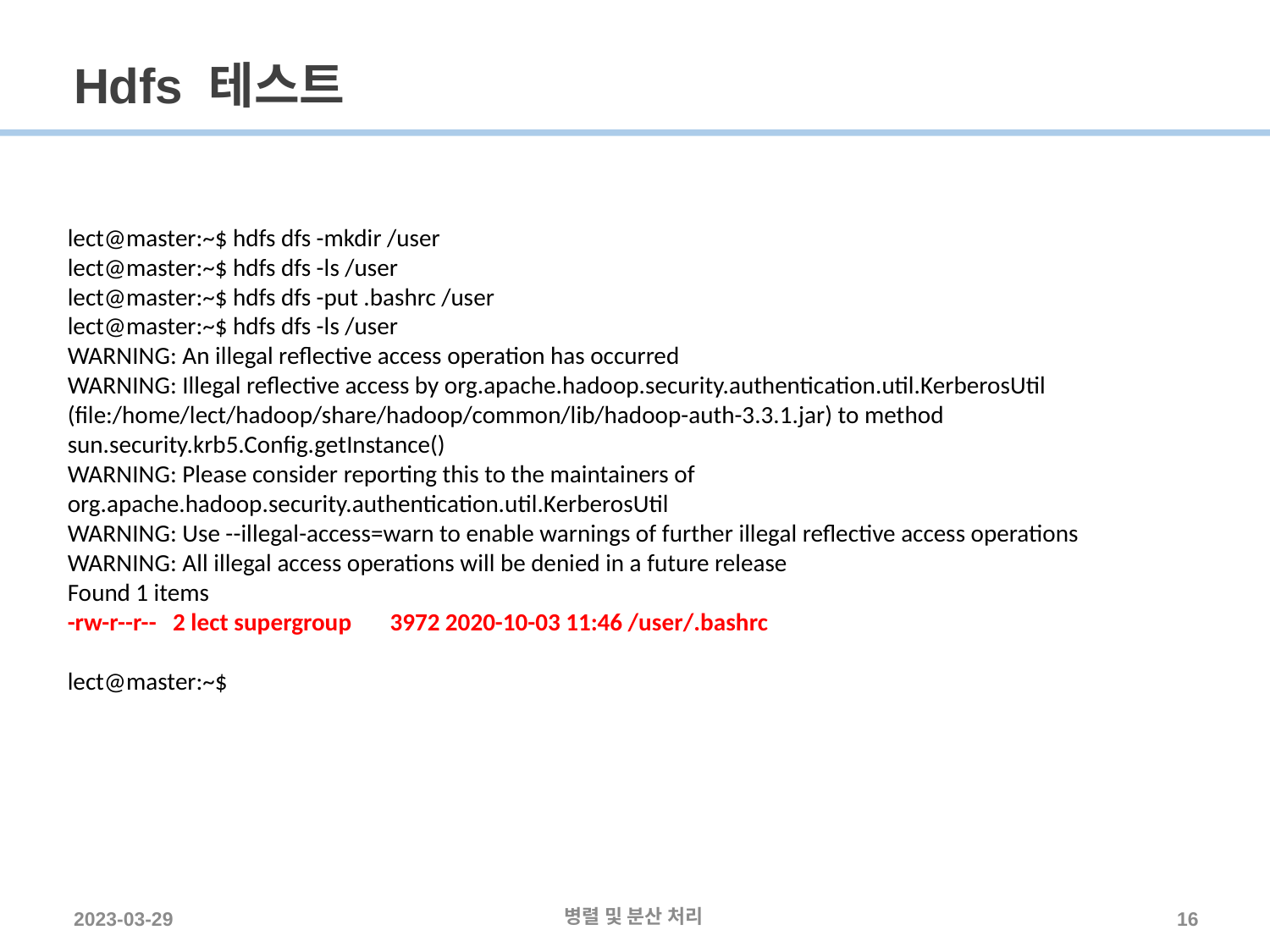

# Hdfs 테스트
lect@master:~$ hdfs dfs -mkdir /user
lect@master:~$ hdfs dfs -ls /user
lect@master:~$ hdfs dfs -put .bashrc /user
lect@master:~$ hdfs dfs -ls /user
WARNING: An illegal reflective access operation has occurred
WARNING: Illegal reflective access by org.apache.hadoop.security.authentication.util.KerberosUtil (file:/home/lect/hadoop/share/hadoop/common/lib/hadoop-auth-3.3.1.jar) to method sun.security.krb5.Config.getInstance()
WARNING: Please consider reporting this to the maintainers of org.apache.hadoop.security.authentication.util.KerberosUtil
WARNING: Use --illegal-access=warn to enable warnings of further illegal reflective access operations
WARNING: All illegal access operations will be denied in a future release
Found 1 items
-rw-r--r--   2 lect supergroup       3972 2020-10-03 11:46 /user/.bashrc

lect@master:~$
2023-03-29
병렬 및 분산 처리
16